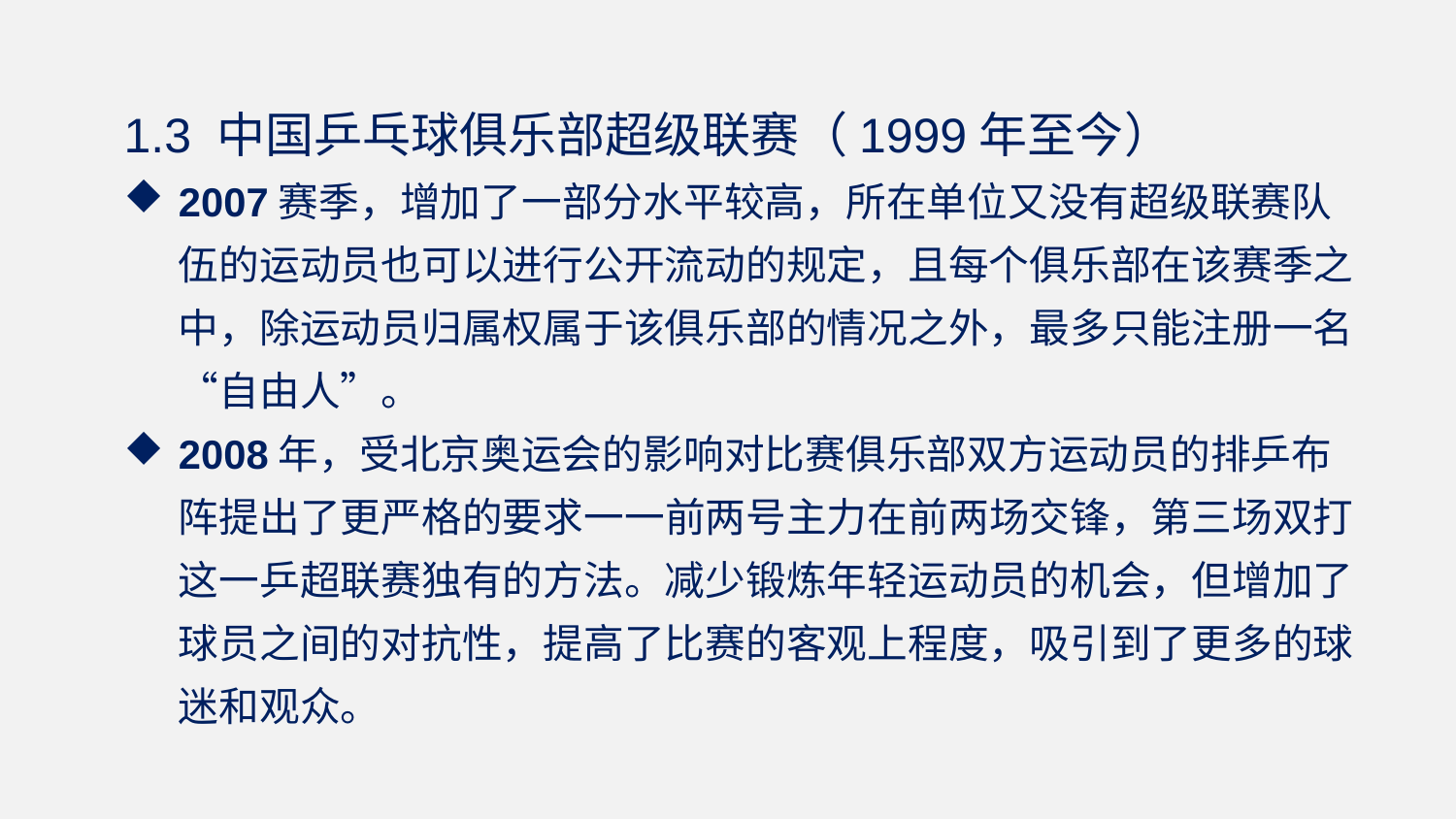

1.3 中国乒乓球俱乐部超级联赛（1999年至今）
2007赛季，增加了一部分水平较高，所在单位又没有超级联赛队伍的运动员也可以进行公开流动的规定，且每个俱乐部在该赛季之中，除运动员归属权属于该俱乐部的情况之外，最多只能注册一名“自由人”。
2008年，受北京奥运会的影响对比赛俱乐部双方运动员的排乒布阵提出了更严格的要求一一前两号主力在前两场交锋，第三场双打这一乒超联赛独有的方法。减少锻炼年轻运动员的机会，但增加了球员之间的对抗性，提高了比赛的客观上程度，吸引到了更多的球迷和观众。